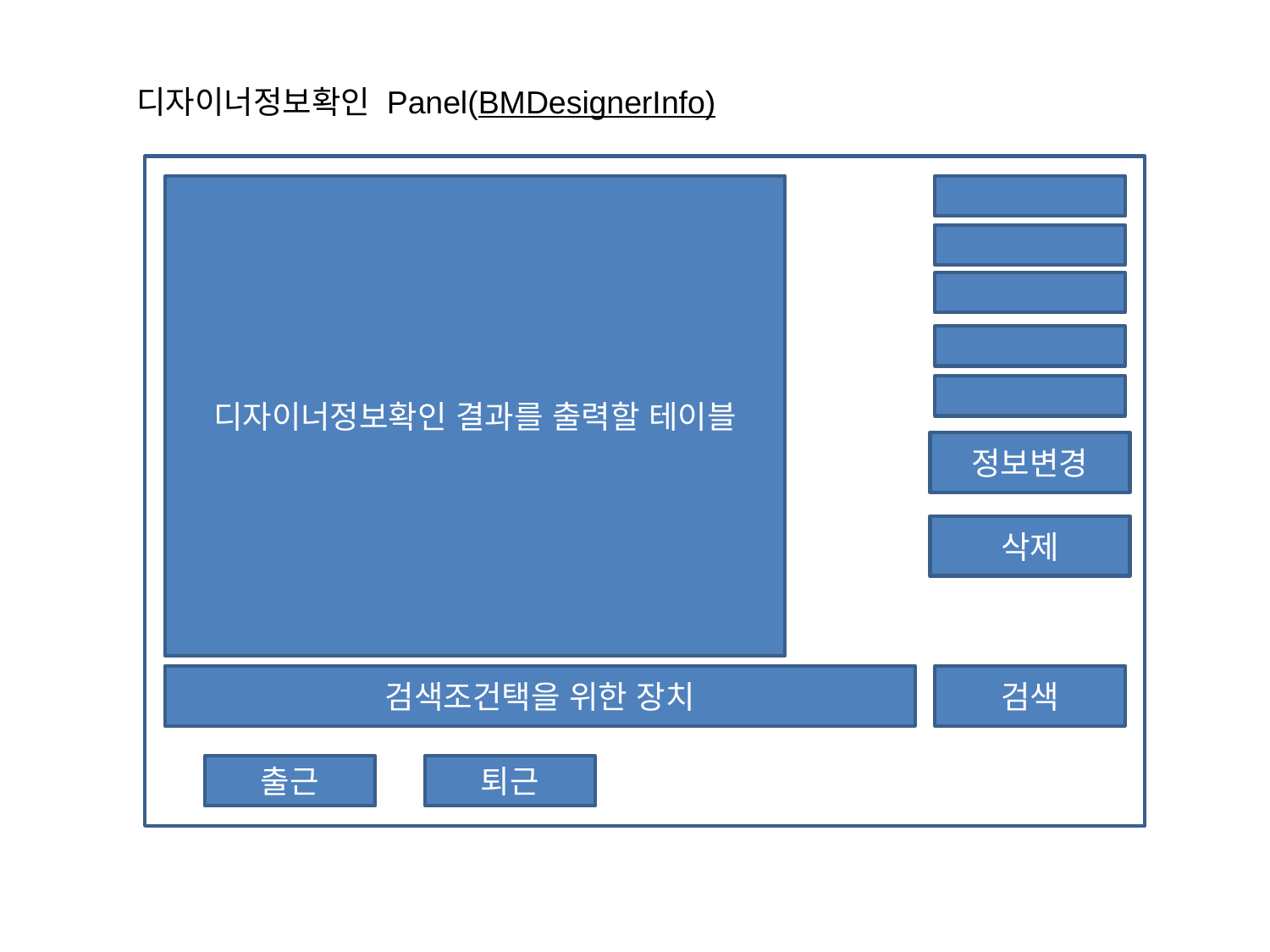

디자이너정보확인 Panel(BMDesignerInfo)

디자이너정보확인 결과를 출력할 테이블

정보변경
삭제
검색조건택을 위한 장치
검색
출근
퇴근